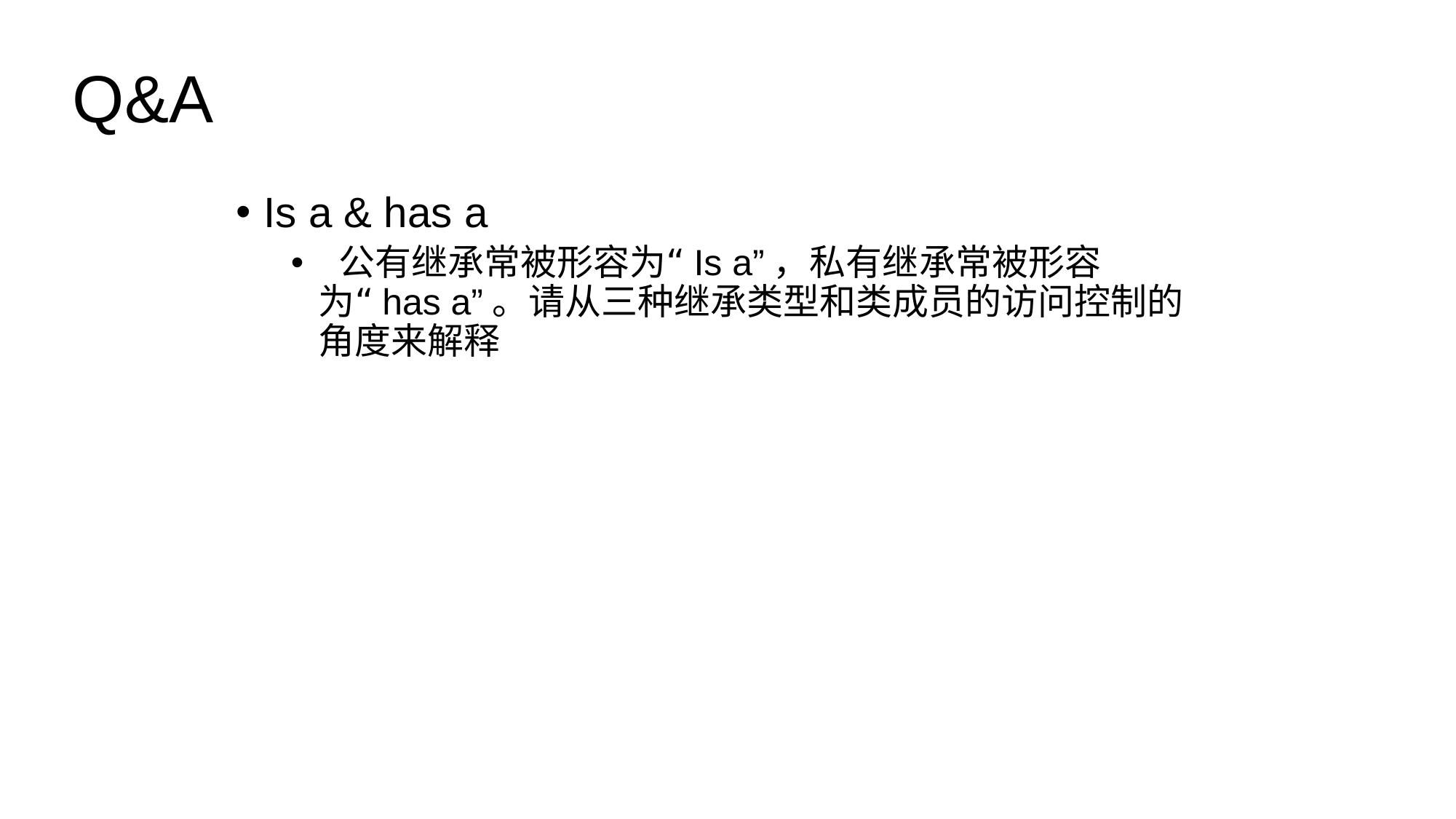

# Q&A
Is a & has a
 公有继承常被形容为“Is a”，私有继承常被形容为“has a”。请从三种继承类型和类成员的访问控制的角度来解释